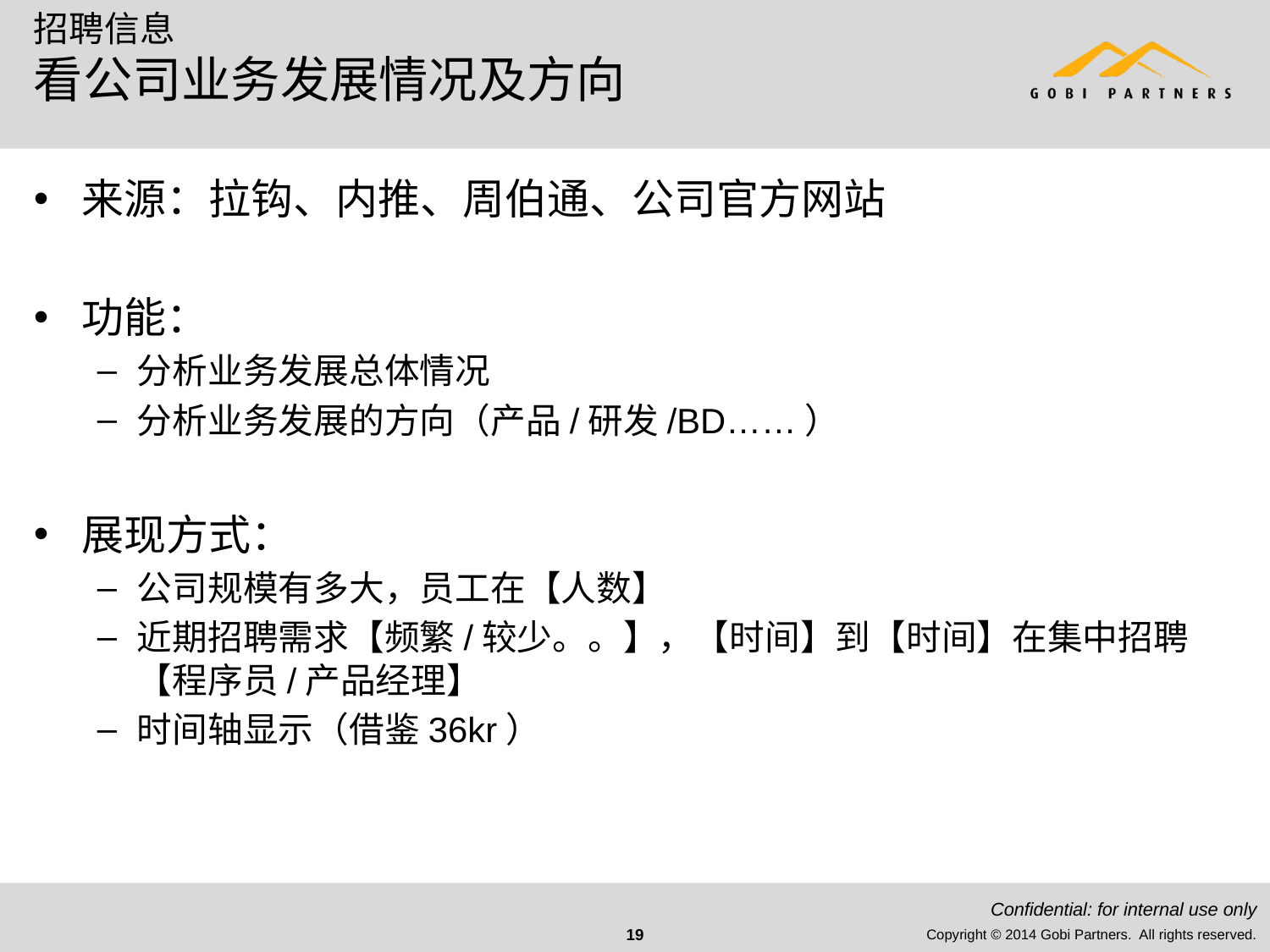

# 招聘信息 看公司业务发展情况及方向
来源：拉钩、内推、周伯通、公司官方网站

功能：
分析业务发展总体情况
分析业务发展的方向（产品/研发/BD……）

展现方式：
公司规模有多大，员工在【人数】
近期招聘需求【频繁/较少。。】，【时间】到【时间】在集中招聘【程序员/产品经理】
时间轴显示（借鉴36kr）